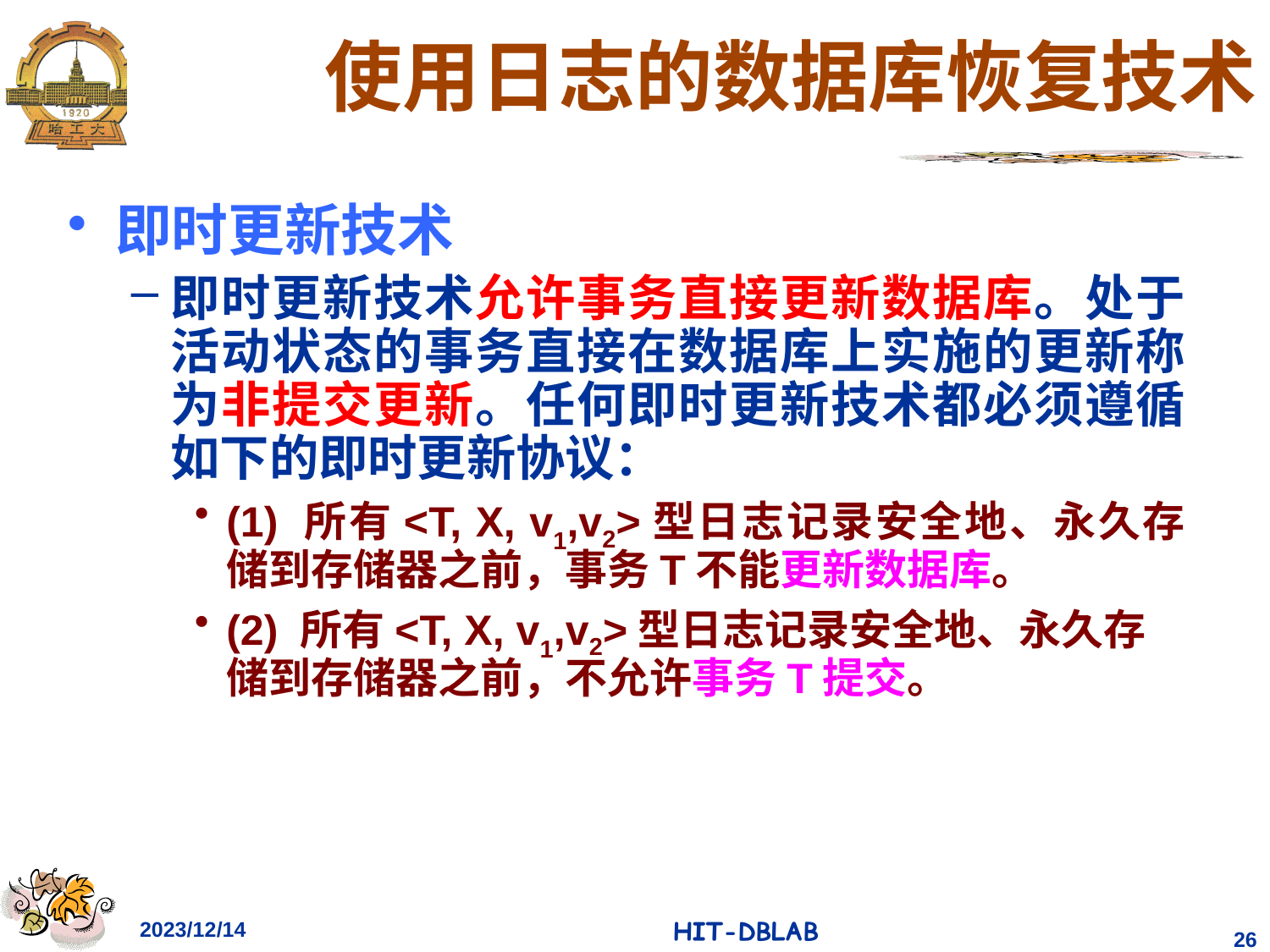

# 使用日志的数据库恢复技术
即时更新技术
即时更新技术允许事务直接更新数据库。处于活动状态的事务直接在数据库上实施的更新称为非提交更新。任何即时更新技术都必须遵循如下的即时更新协议：
(1) 所有<T, X, v1,v2>型日志记录安全地、永久存储到存储器之前，事务T不能更新数据库。
(2) 所有<T, X, v1,v2>型日志记录安全地、永久存储到存储器之前，不允许事务T提交。
2023/12/14
HIT-DBLAB
26